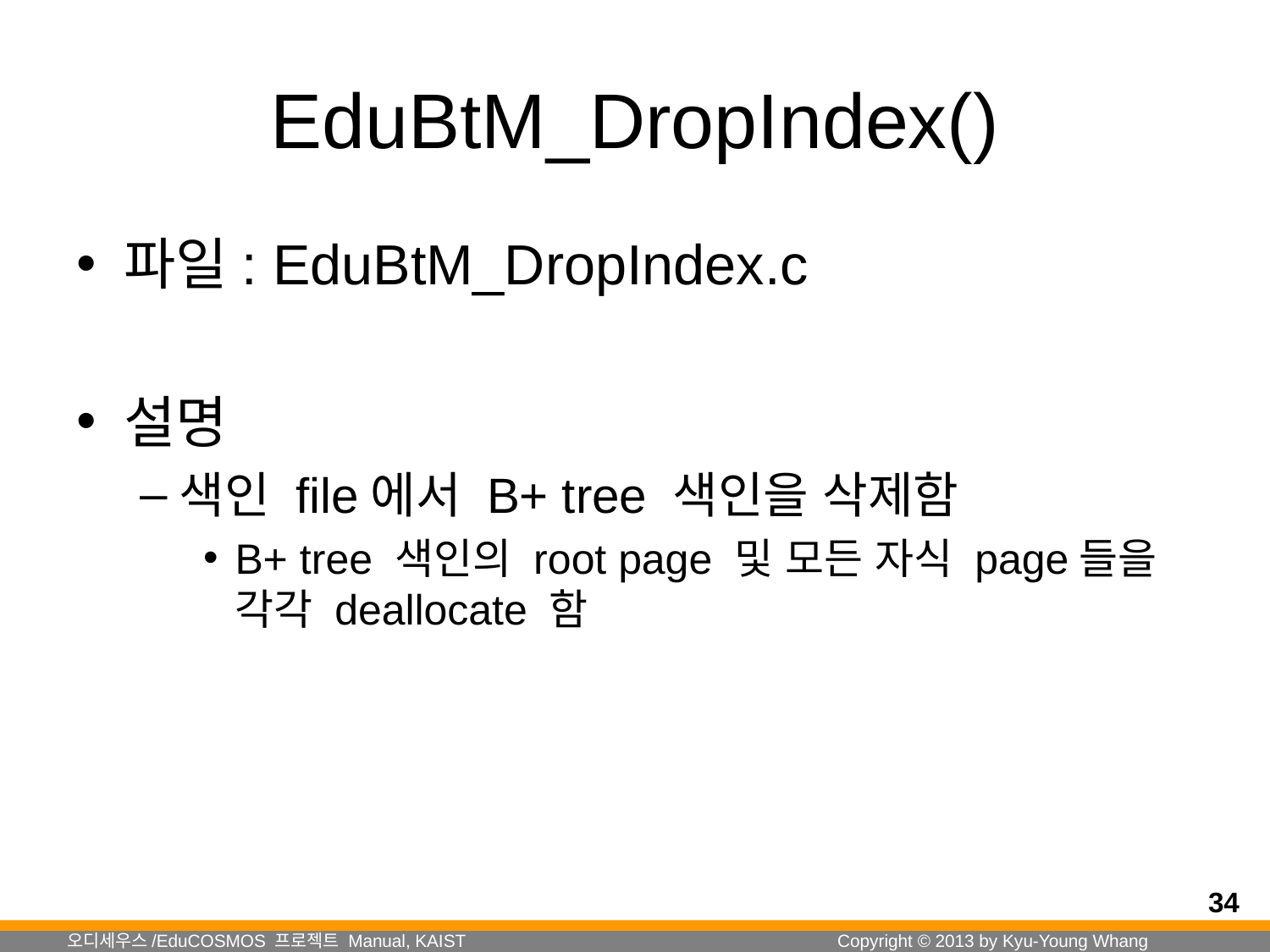

# EduBtM_DropIndex()
파일: EduBtM_DropIndex.c

설명
색인 file에서 B+ tree 색인을 삭제함
B+ tree 색인의 root page 및 모든 자식 page들을 각각 deallocate 함